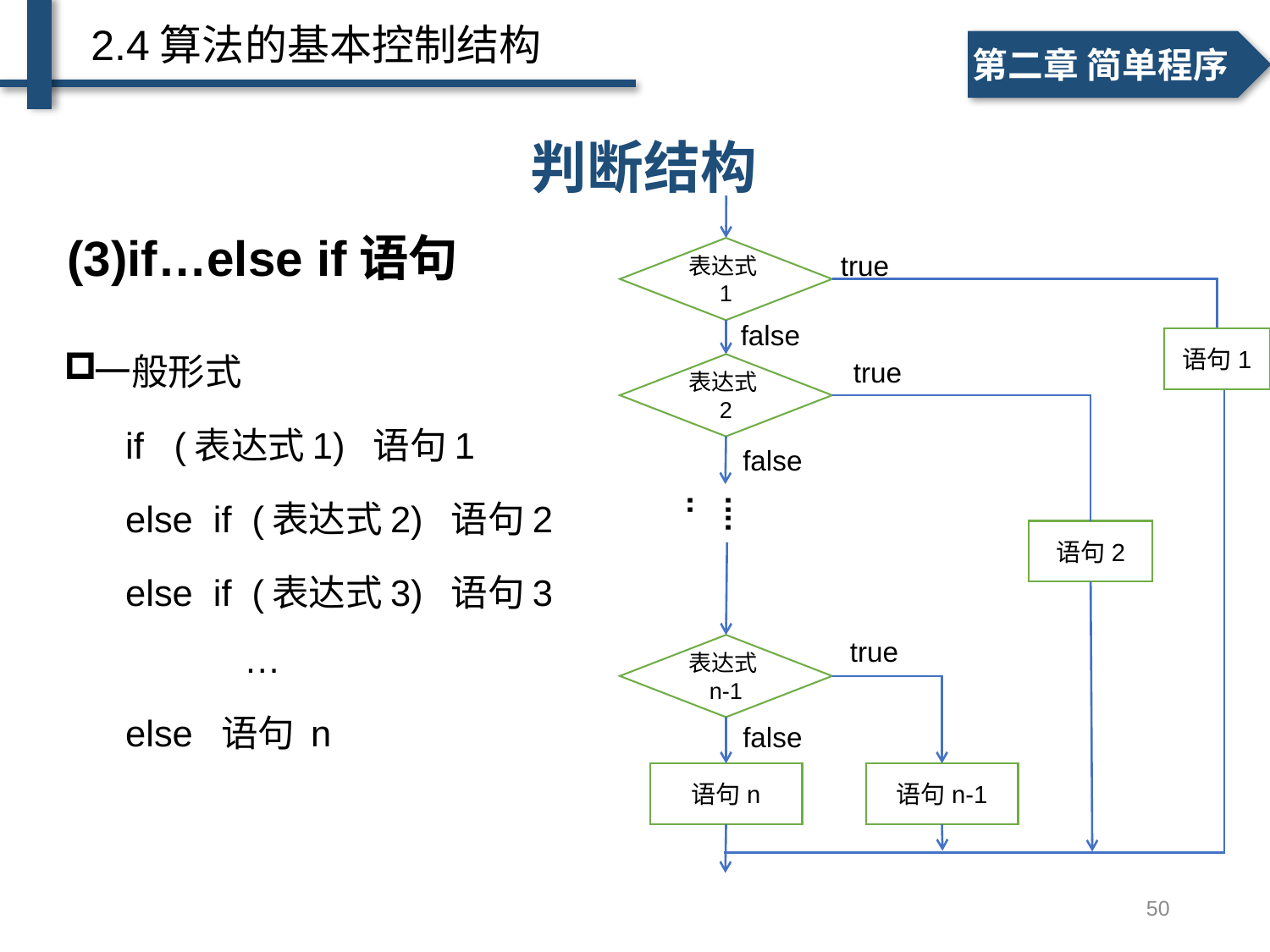

2.4算法的基本控制结构
一、个人简介
二、学术成绩

第二章 简单程序
算法的基本控制结构

判断结构
(3)if…else if语句
表达式1
true
false
一般形式
if   (表达式1)  语句1
else  if  (表达式2)  语句2
else  if  (表达式3)  语句3
           …
else  语句 n
语句1
true
表达式2
false
......
语句2
true
表达式n-1
false
语句n
语句n-1
50